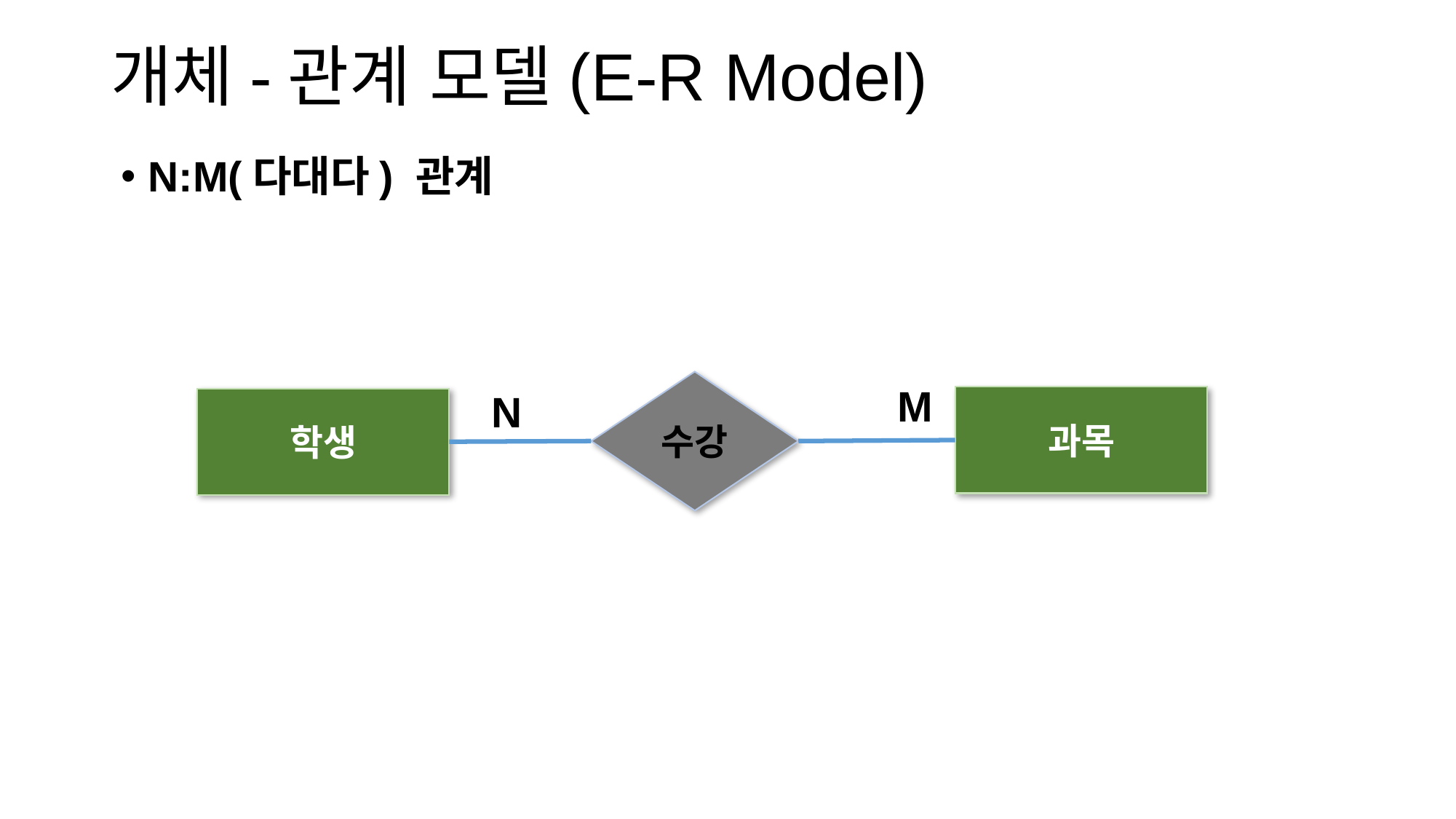

# 개체-관계 모델(E-R Model)
N:M(다대다) 관계

수강
M
N
과목
학생